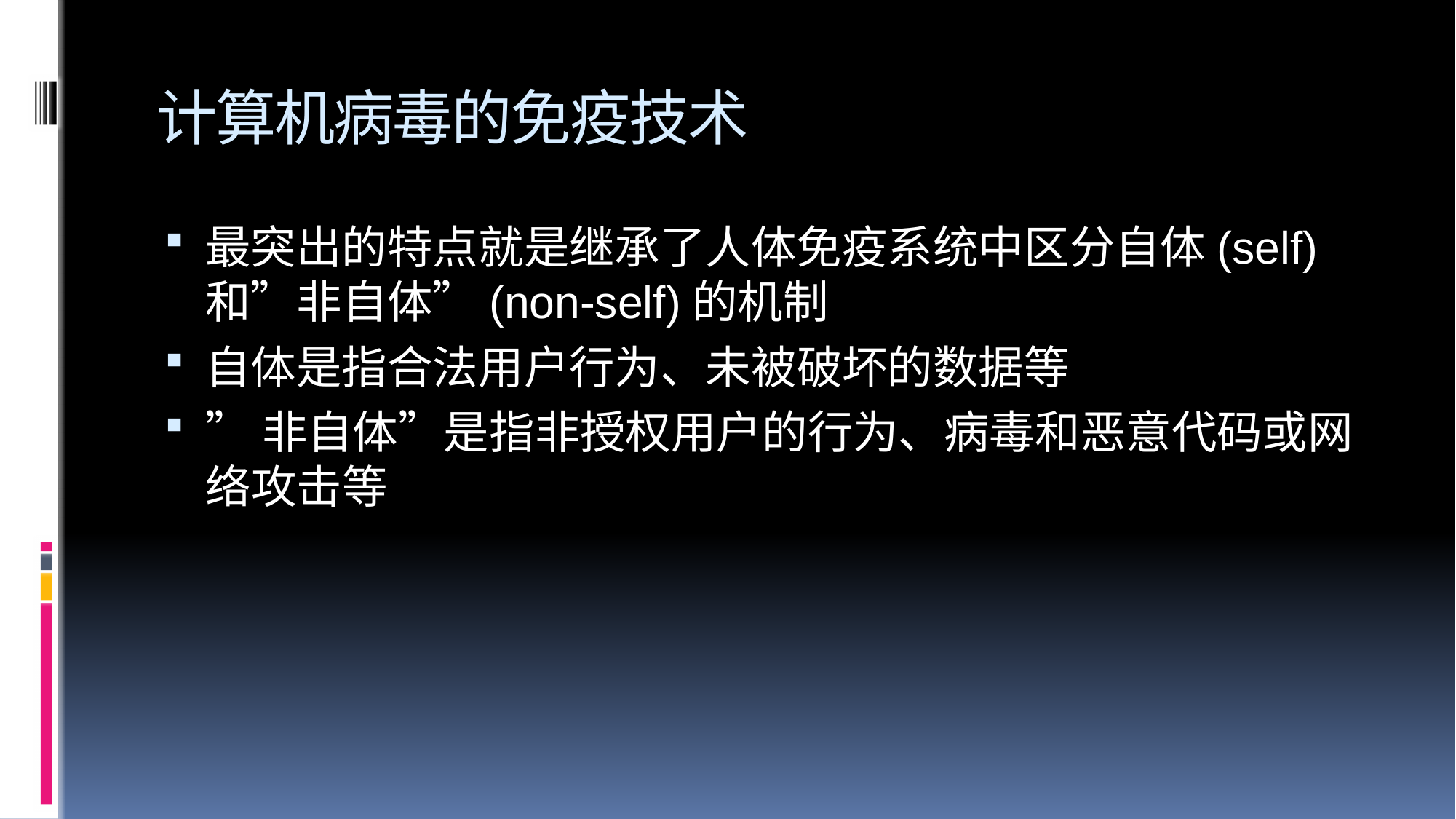

# 计算机病毒的免疫技术
最突出的特点就是继承了人体免疫系统中区分自体(self)和”非自体”(non-self)的机制
自体是指合法用户行为、未被破坏的数据等
”非自体”是指非授权用户的行为、病毒和恶意代码或网络攻击等